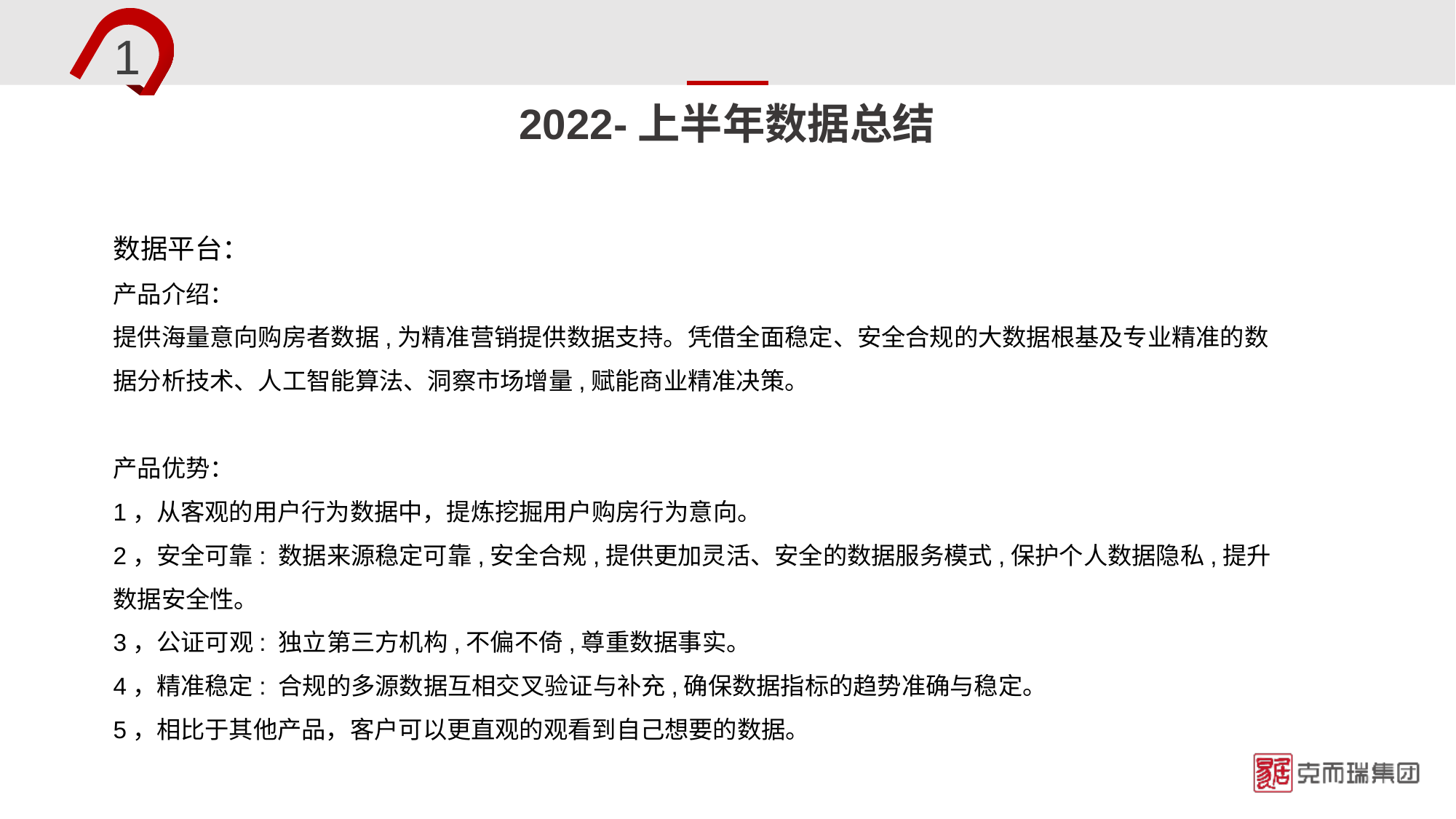

1
# 2022-上半年数据总结
数据平台：
产品介绍：
提供海量意向购房者数据,为精准营销提供数据支持。凭借全面稳定、安全合规的大数据根基及专业精准的数据分析技术、人工智能算法、洞察市场增量,赋能商业精准决策。

产品优势：
1，从客观的用户行为数据中，提炼挖掘用户购房行为意向。
2，安全可靠: 数据来源稳定可靠,安全合规,提供更加灵活、安全的数据服务模式,保护个人数据隐私,提升数据安全性。
3，公证可观: 独立第三方机构,不偏不倚,尊重数据事实。
4，精准稳定: 合规的多源数据互相交叉验证与补充,确保数据指标的趋势准确与稳定。
5，相比于其他产品，客户可以更直观的观看到自己想要的数据。